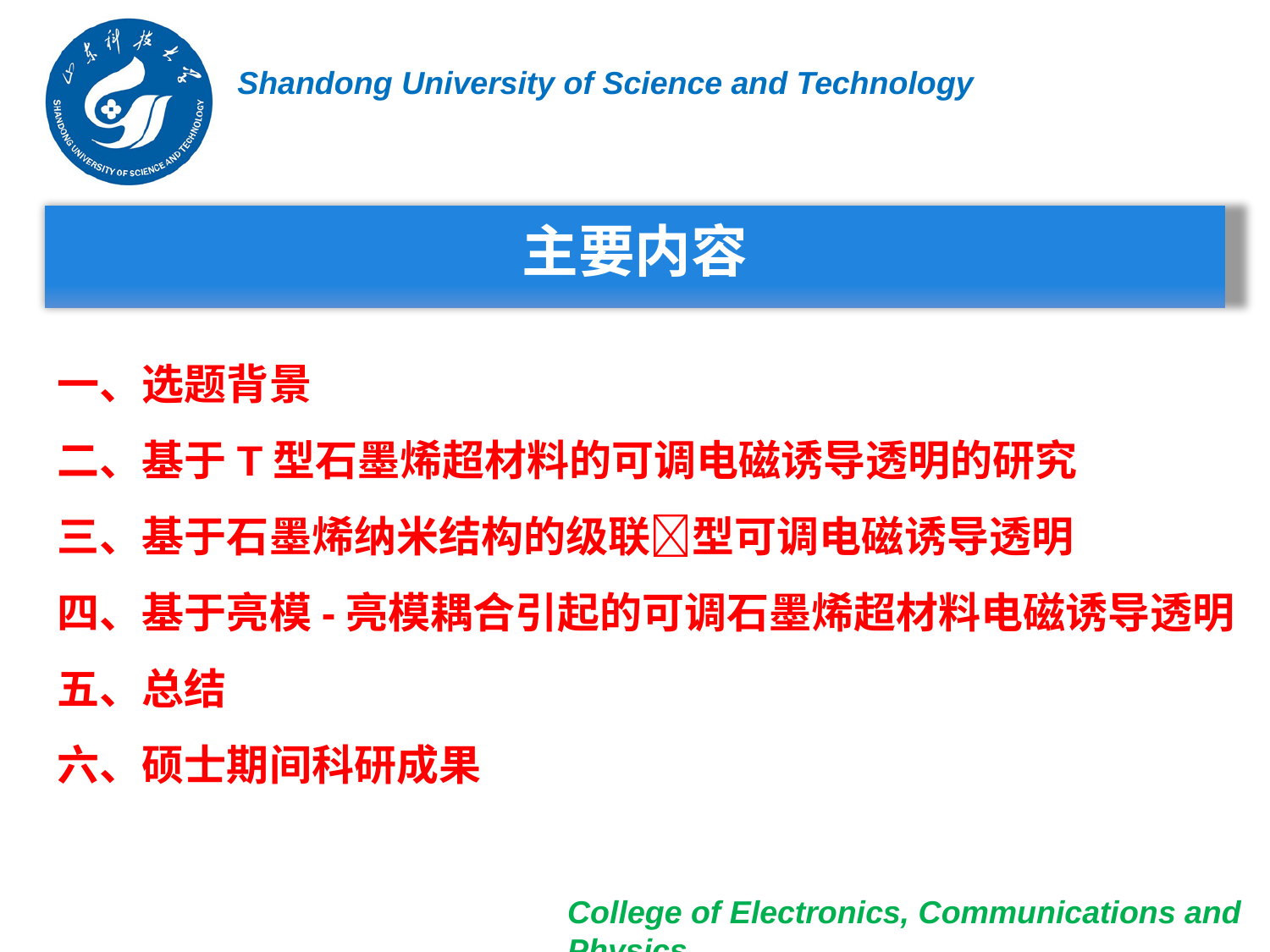

主要内容
一、选题背景
二、基于T型石墨烯超材料的可调电磁诱导透明的研究
三、基于石墨烯纳米结构的级联π型可调电磁诱导透明
四、基于亮模-亮模耦合引起的可调石墨烯超材料电磁诱导透明
五、总结
六、硕士期间科研成果